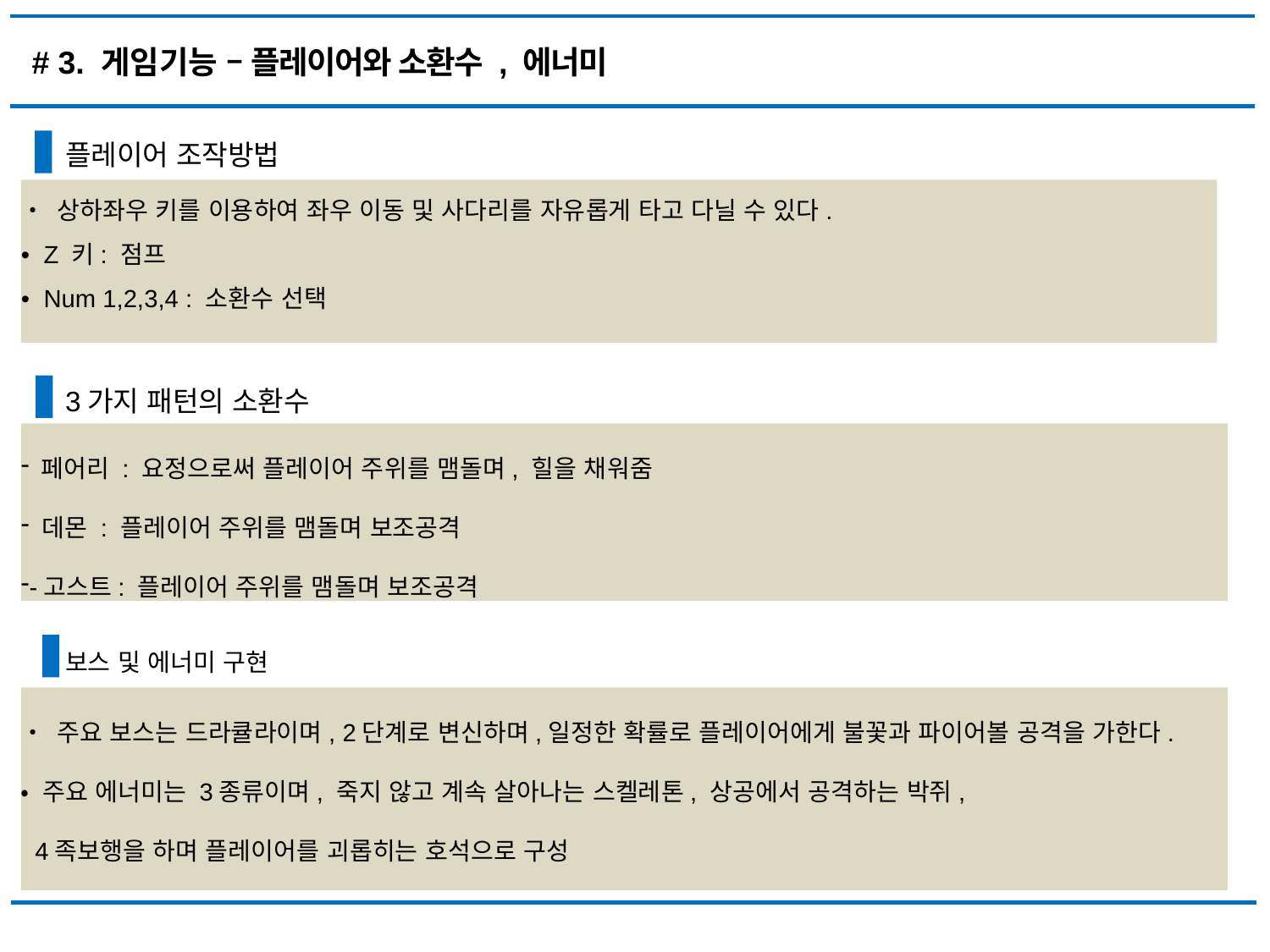

# # 3. 게임기능 – 플레이어와 소환수 , 에너미

플레이어 조작방법
• 상하좌우 키를 이용하여 좌우 이동 및 사다리를 자유롭게 타고 다닐 수 있다.
•  Z 키: 점프
•  Num 1,2,3,4 : 소환수 선택

3가지 패턴의 소환수

 페어리 : 요정으로써 플레이어 주위를 맴돌며, 힐을 채워줌

 데몬 : 플레이어 주위를 맴돌며 보조공격

-고스트: 플레이어 주위를 맴돌며 보조공격

보스 및 에너미 구현

• 주요 보스는 드라큘라이며, 2단계로 변신하며,일정한 확률로 플레이어에게 불꽃과 파이어볼 공격을 가한다.
• 주요 에너미는 3종류이며, 죽지 않고 계속 살아나는 스켈레톤, 상공에서 공격하는 박쥐,

  4족보행을 하며 플레이어를 괴롭히는 호석으로 구성